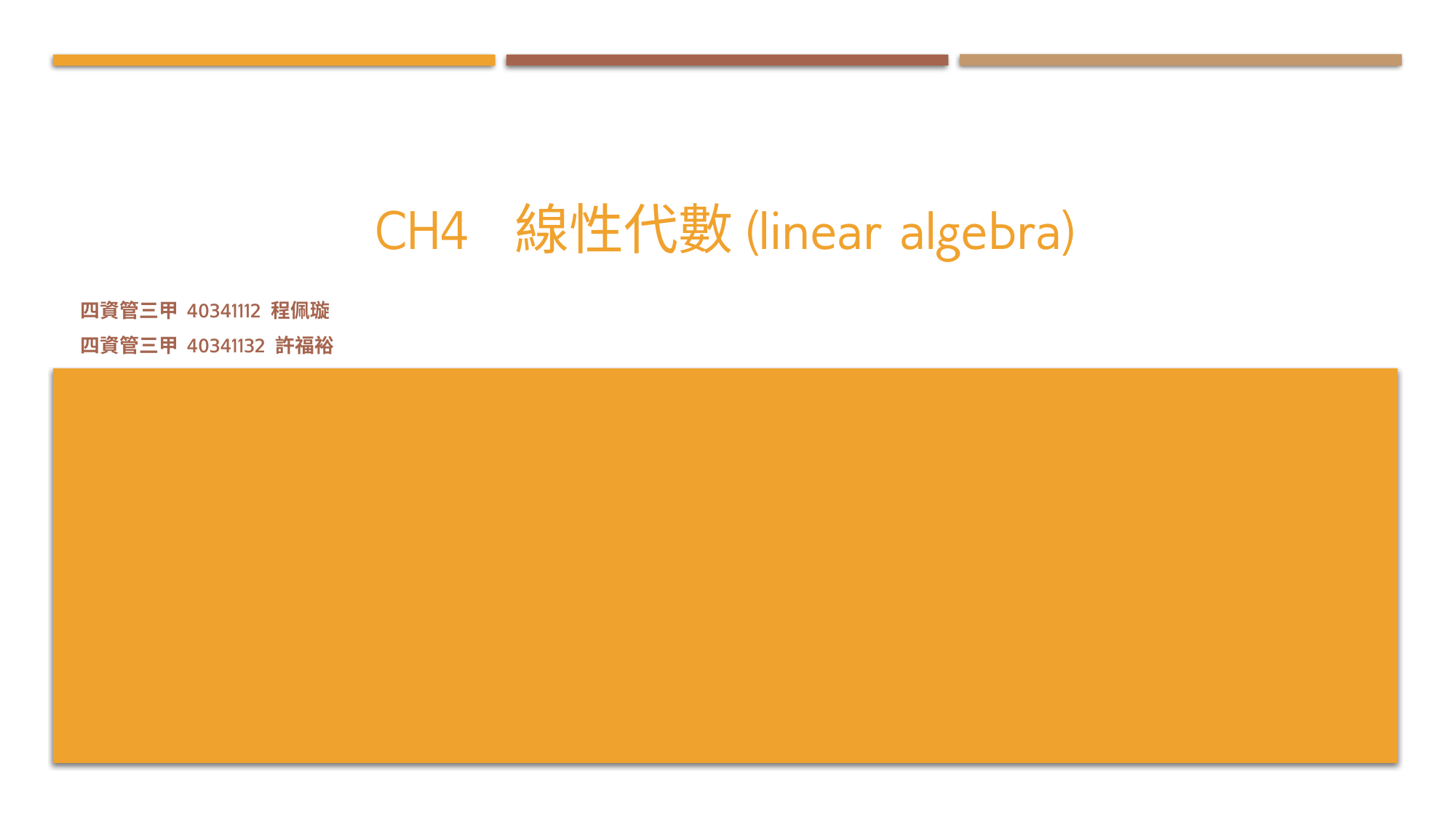

# CH4  線性代數(linear algebra)
四資管三甲 40341112 程佩璇
四資管三甲 40341132 許福裕